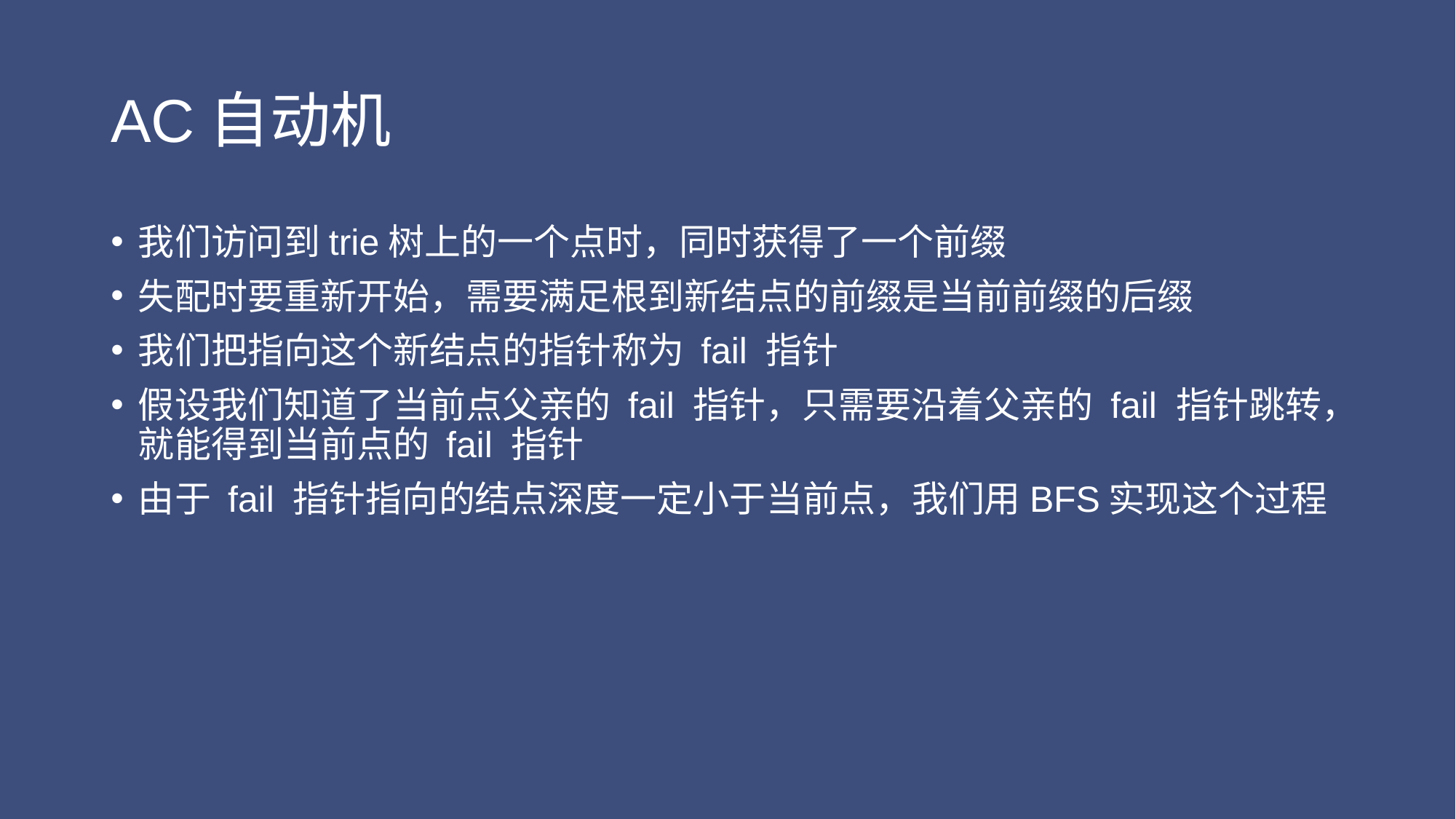

# AC自动机
我们访问到trie树上的一个点时，同时获得了一个前缀
失配时要重新开始，需要满足根到新结点的前缀是当前前缀的后缀
我们把指向这个新结点的指针称为 fail 指针
假设我们知道了当前点父亲的 fail 指针，只需要沿着父亲的 fail 指针跳转，就能得到当前点的 fail 指针
由于 fail 指针指向的结点深度一定小于当前点，我们用BFS实现这个过程